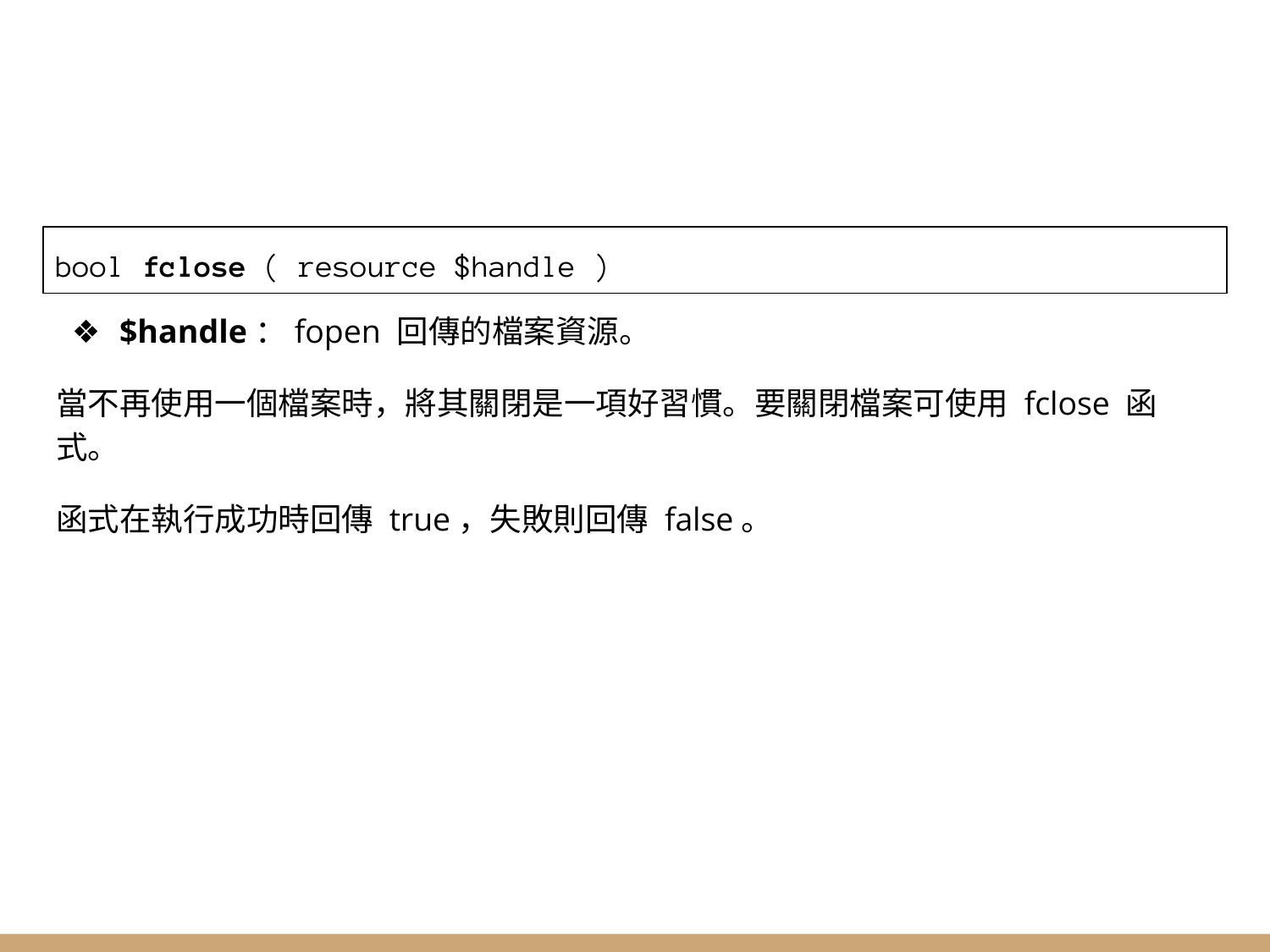

#
bool fclose ( resource $handle )
$handle：fopen 回傳的檔案資源。
當不再使用一個檔案時，將其關閉是一項好習慣。要關閉檔案可使用 fclose 函式。
函式在執行成功時回傳 true，失敗則回傳 false。